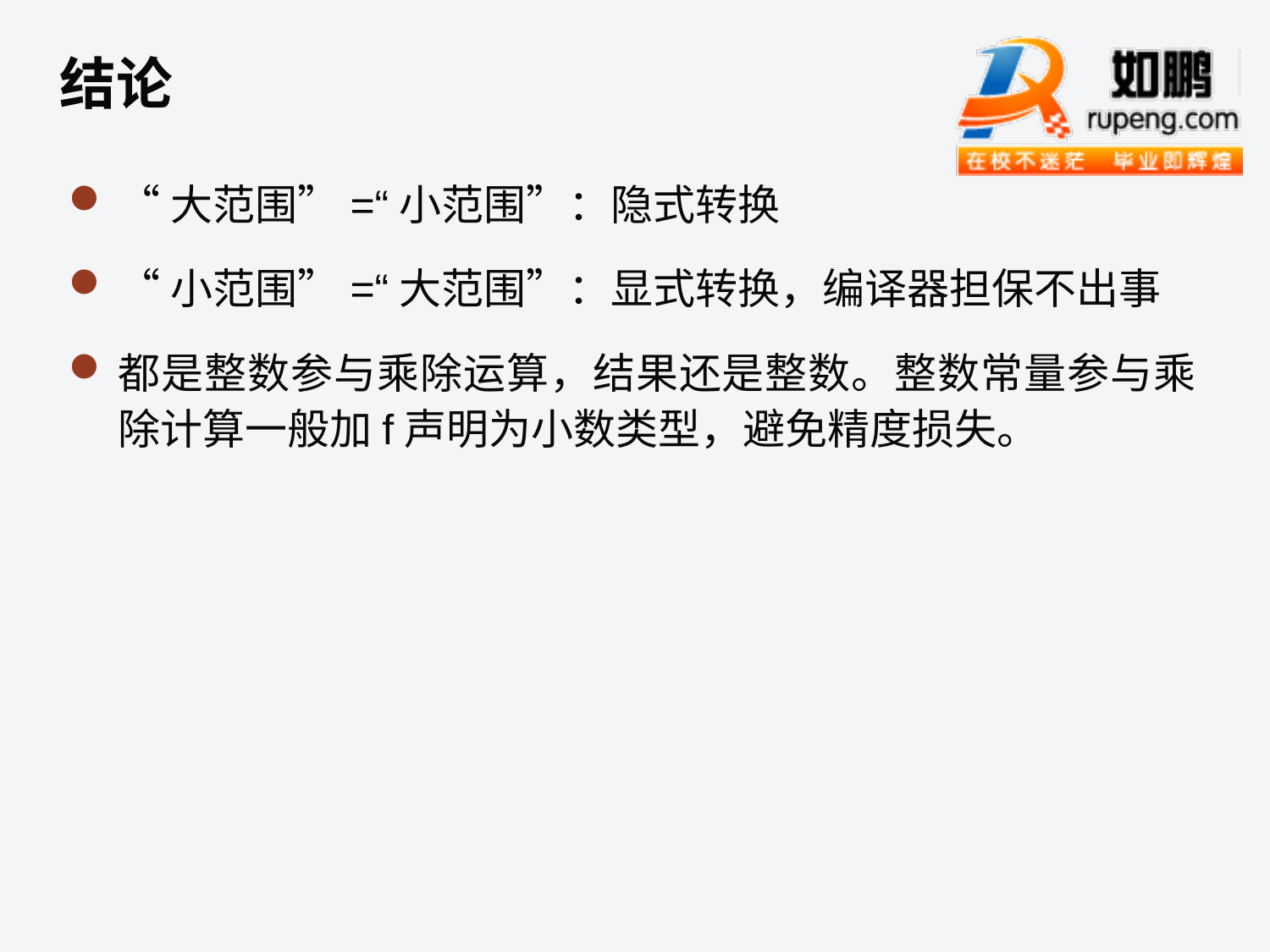

结论
“大范围”=“小范围”：隐式转换
“小范围”=“大范围”：显式转换，编译器担保不出事
都是整数参与乘除运算，结果还是整数。整数常量参与乘除计算一般加f声明为小数类型，避免精度损失。